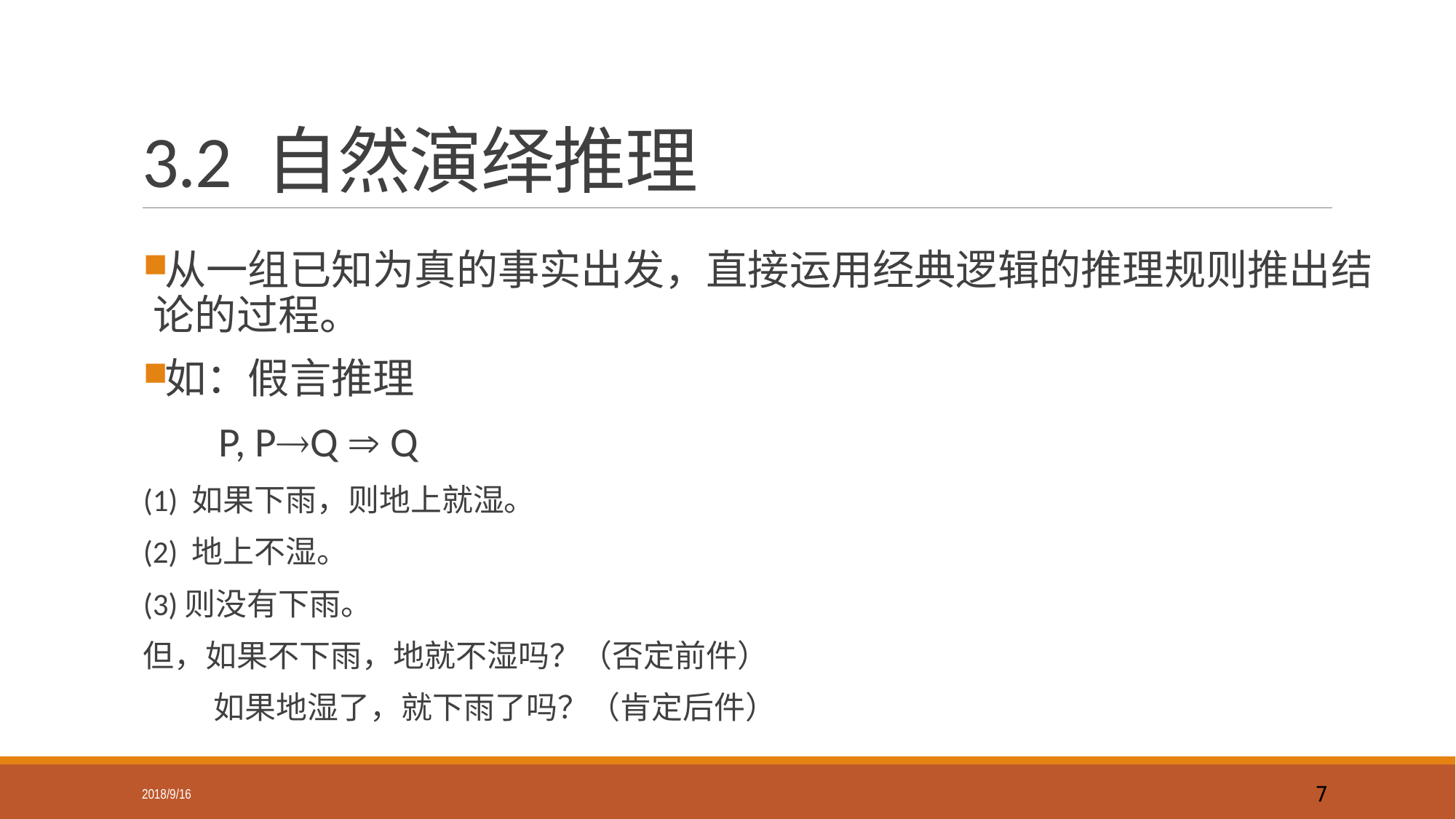

# 3.2 自然演绎推理
从一组已知为真的事实出发，直接运用经典逻辑的推理规则推出结论的过程。
如：假言推理
        P, P→Q ⇒ Q
(1) 如果下雨，则地上就湿。
(2) 地上不湿。
(3)则没有下雨。
但，如果不下雨，地就不湿吗？（否定前件）
         如果地湿了，就下雨了吗？（肯定后件）
2018/9/16
7